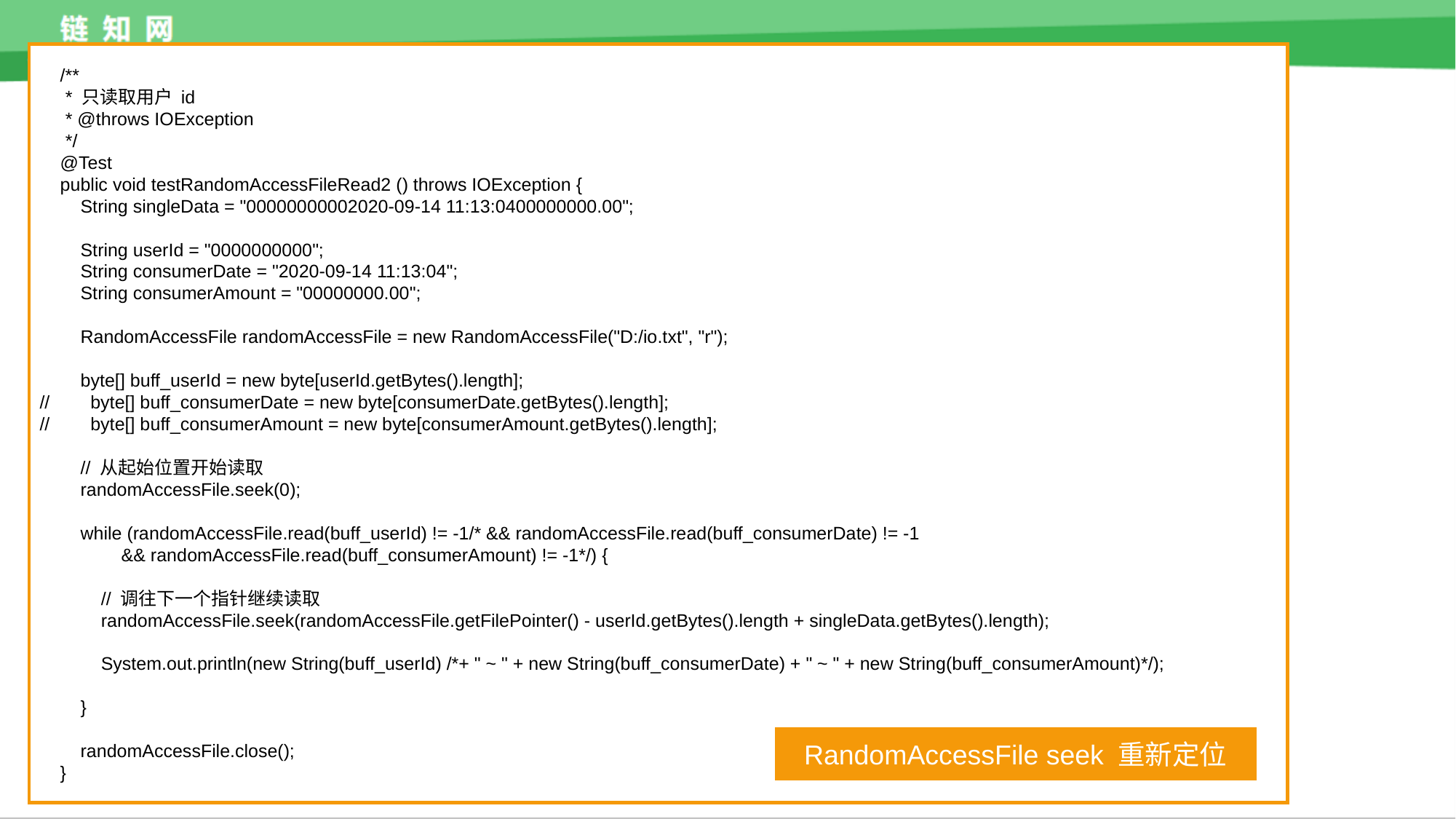

/**
     * 只读取用户 id
     * @throws IOException
     */
    @Test
    public void testRandomAccessFileRead2 () throws IOException {
        String singleData = "00000000002020-09-14 11:13:0400000000.00";

        String userId = "0000000000";
        String consumerDate = "2020-09-14 11:13:04";
        String consumerAmount = "00000000.00";

        RandomAccessFile randomAccessFile = new RandomAccessFile("D:/io.txt", "r");

        byte[] buff_userId = new byte[userId.getBytes().length];
//        byte[] buff_consumerDate = new byte[consumerDate.getBytes().length];
//        byte[] buff_consumerAmount = new byte[consumerAmount.getBytes().length];

        // 从起始位置开始读取
        randomAccessFile.seek(0);

        while (randomAccessFile.read(buff_userId) != -1/* && randomAccessFile.read(buff_consumerDate) != -1
                && randomAccessFile.read(buff_consumerAmount) != -1*/) {

            // 调往下一个指针继续读取
            randomAccessFile.seek(randomAccessFile.getFilePointer() - userId.getBytes().length + singleData.getBytes().length);

            System.out.println(new String(buff_userId) /*+ " ~ " + new String(buff_consumerDate) + " ~ " + new String(buff_consumerAmount)*/);

        }

        randomAccessFile.close();
    }
RandomAccessFile seek 重新定位